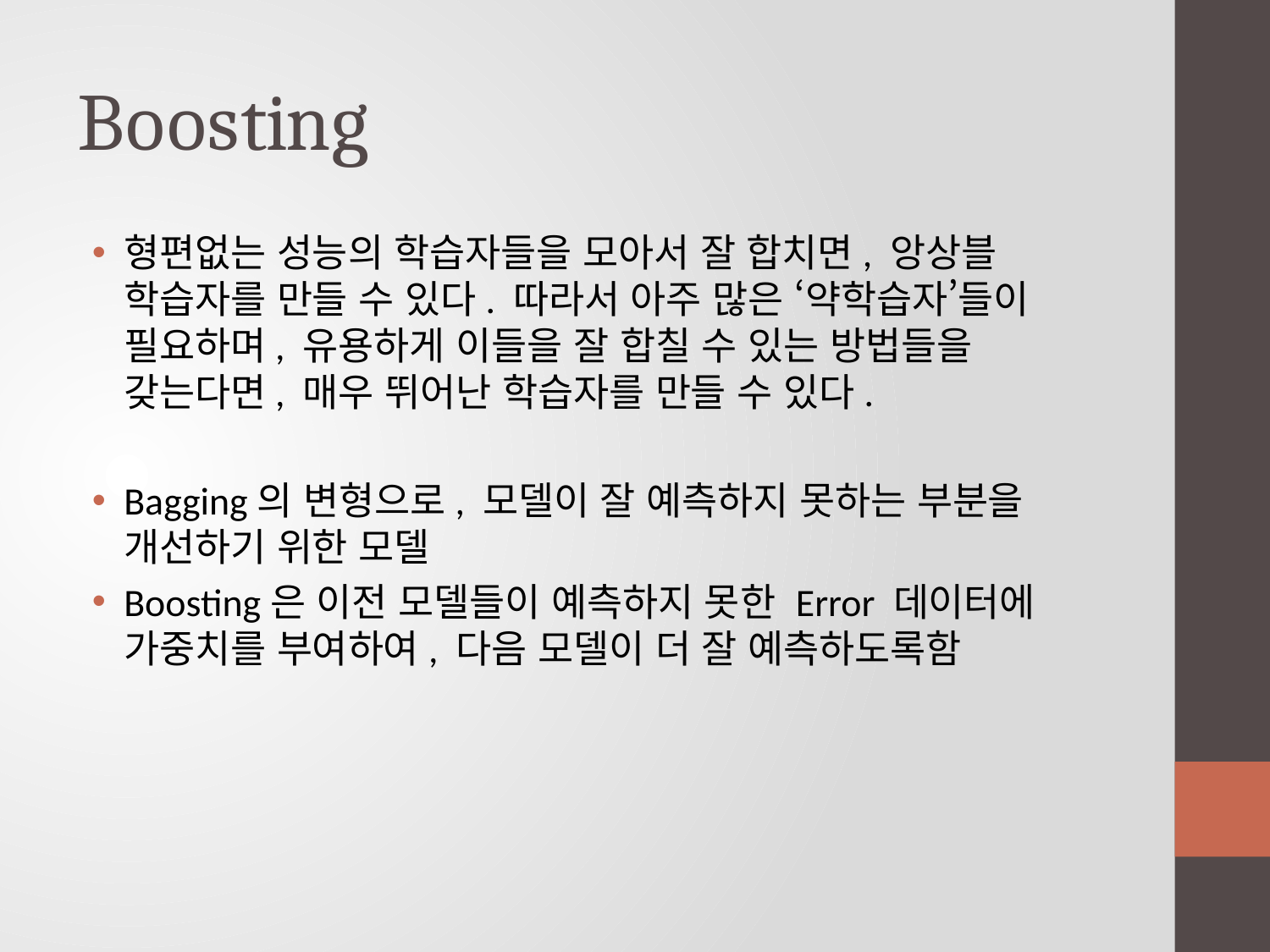

# Boosting
형편없는 성능의 학습자들을 모아서 잘 합치면, 앙상블 학습자를 만들 수 있다. 따라서 아주 많은 ‘약학습자’들이 필요하며, 유용하게 이들을 잘 합칠 수 있는 방법들을 갖는다면, 매우 뛰어난 학습자를 만들 수 있다.

Bagging의 변형으로, 모델이 잘 예측하지 못하는 부분을 개선하기 위한 모델
Boosting은 이전 모델들이 예측하지 못한 Error 데이터에 가중치를 부여하여, 다음 모델이 더 잘 예측하도록함